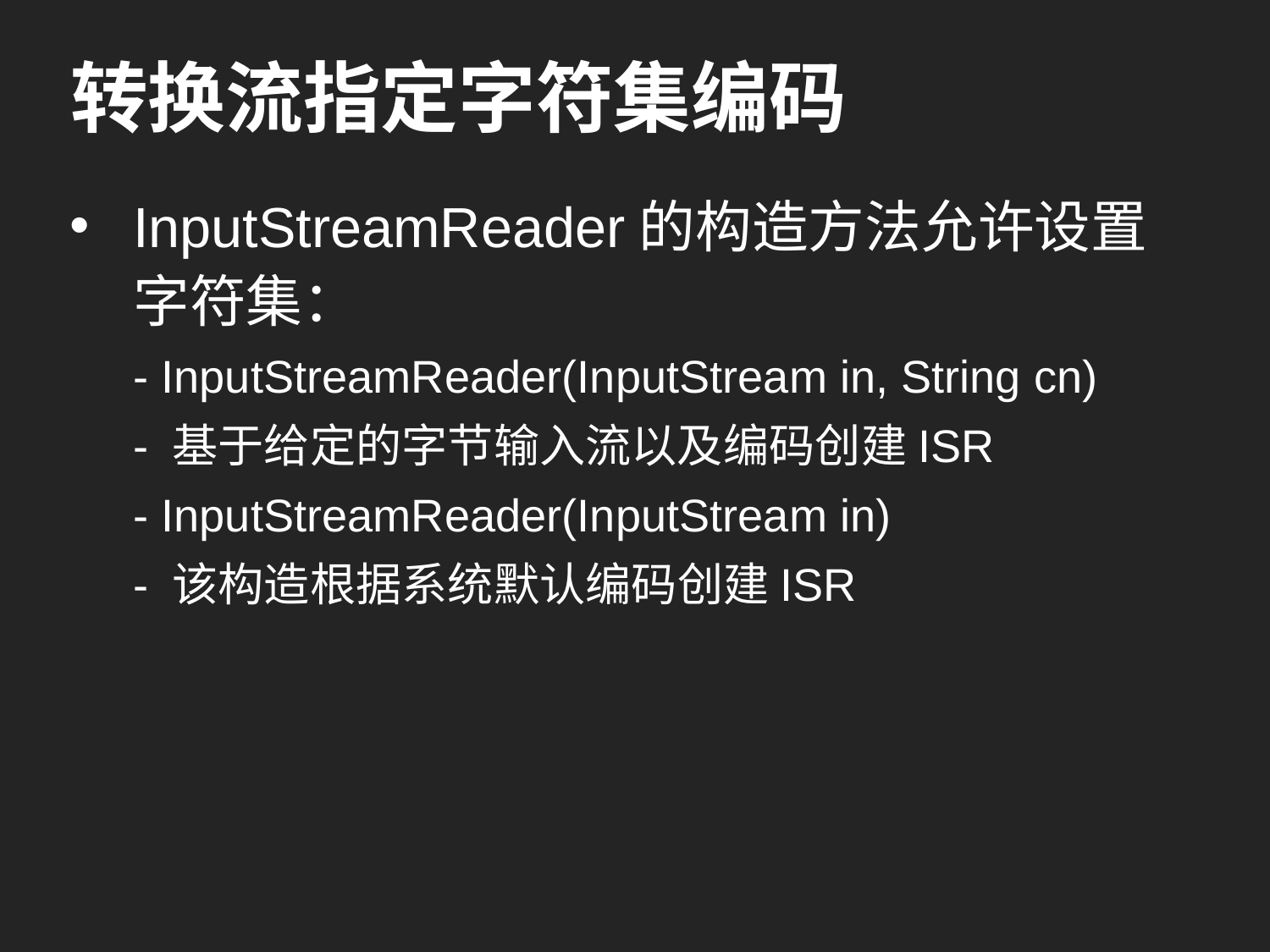

# 转换流指定字符集编码
InputStreamReader的构造方法允许设置字符集：
- InputStreamReader(InputStream in, String cn)
- 基于给定的字节输入流以及编码创建ISR
- InputStreamReader(InputStream in)
- 该构造根据系统默认编码创建ISR